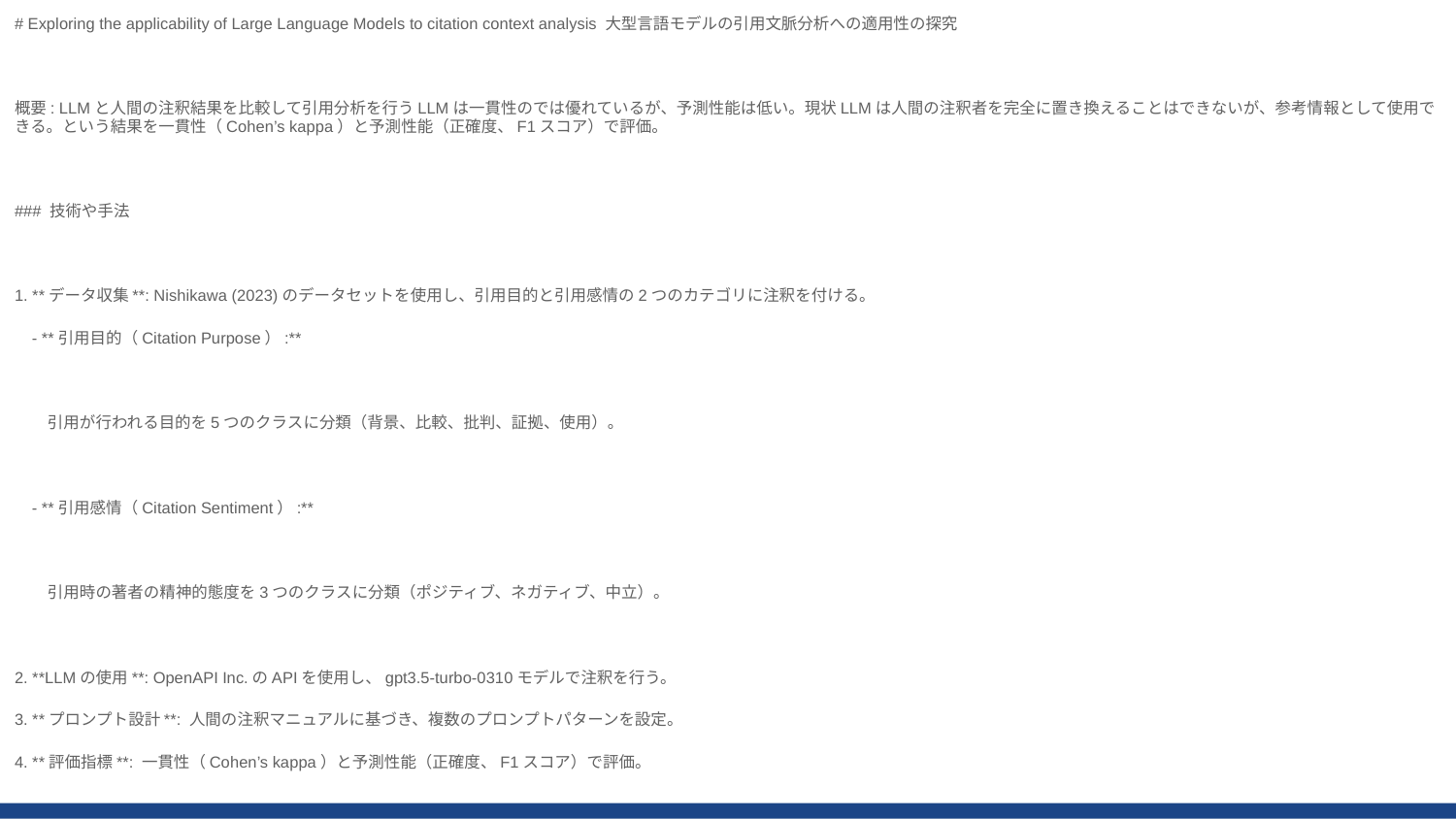

# Exploring the applicability of Large Language Models to citation context analysis 大型言語モデルの引用文脈分析への適用性の探究

概要: LLMと人間の注釈結果を比較して引用分析を行うLLMは一貫性のでは優れているが、予測性能は低い。現状LLMは人間の注釈者を完全に置き換えることはできないが、参考情報として使用できる。という結果を一貫性（Cohen’s kappa）と予測性能（正確度、F1スコア）で評価。

### 技術や手法

1. **データ収集**: Nishikawa (2023)のデータセットを使用し、引用目的と引用感情の2つのカテゴリに注釈を付ける。
    - **引用目的（Citation Purpose）:**

        引用が行われる目的を5つのクラスに分類（背景、比較、批判、証拠、使用）。

    - **引用感情（Citation Sentiment）:**

        引用時の著者の精神的態度を3つのクラスに分類（ポジティブ、ネガティブ、中立）。

2. **LLMの使用**: OpenAPI Inc.のAPIを使用し、gpt3.5-turbo-0310モデルで注釈を行う。
3. **プロンプト設計**: 人間の注釈マニュアルに基づき、複数のプロンプトパターンを設定。
4. **評価指標**: 一貫性（Cohen’s kappa）と予測性能（正確度、F1スコア）で評価。